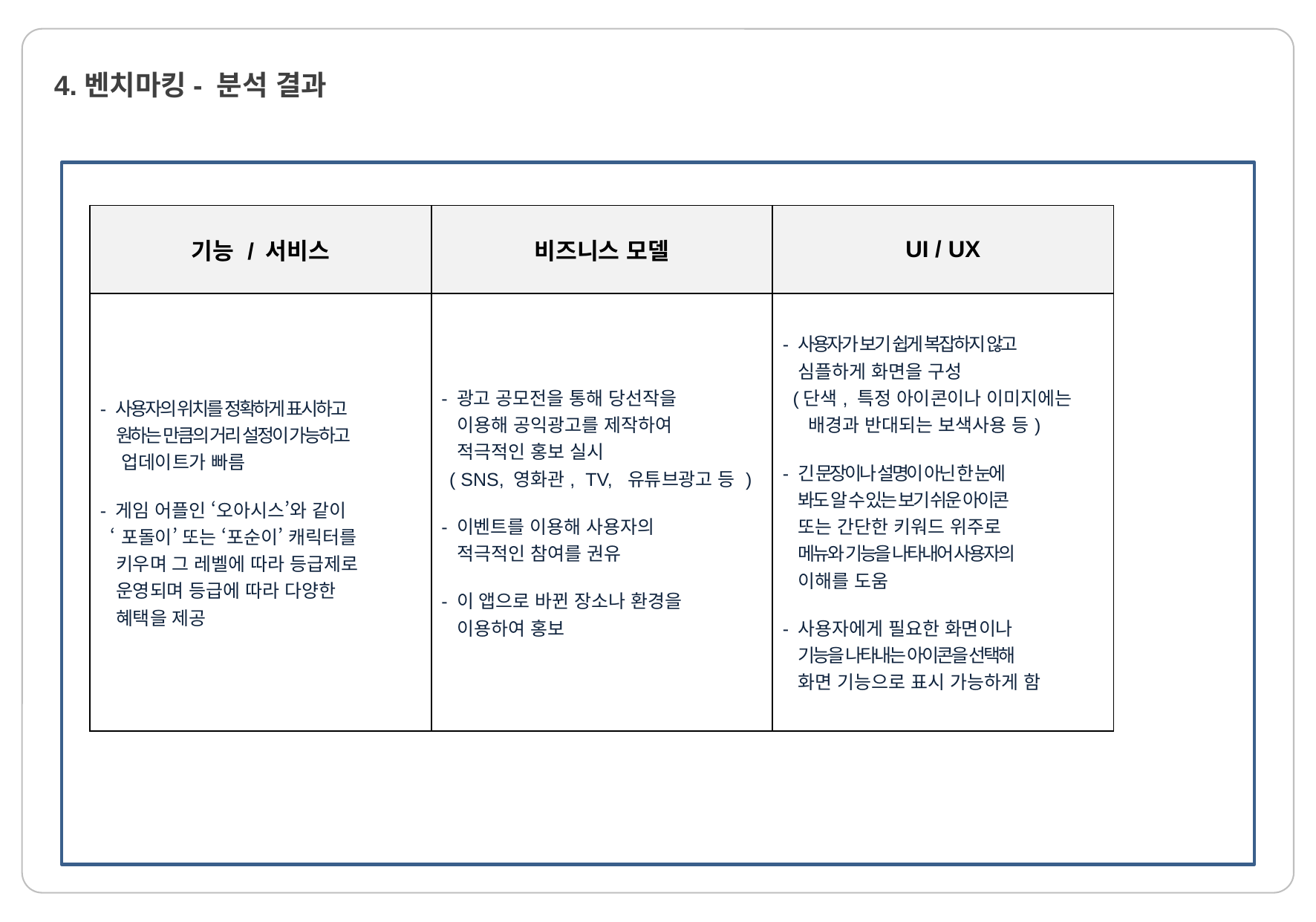

# 4.벤치마킹- 분석 결과

| 기능 / 서비스 | 비즈니스 모델 | UI / UX |
| --- | --- | --- |
| - 사용자의 위치를 정확하게 표시하고 원하는 만큼의 거리 설정이 가능하고 업데이트가 빠름 - 게임 어플인 ‘오아시스’와 같이 ‘포돌이’ 또는 ‘포순이’ 캐릭터를 키우며 그 레벨에 따라 등급제로 운영되며 등급에 따라 다양한 혜택을 제공 | - 광고 공모전을 통해 당선작을 이용해 공익광고를 제작하여 적극적인 홍보 실시 ( SNS, 영화관, TV, 유튜브광고 등 ) - 이벤트를 이용해 사용자의 적극적인 참여를 권유 - 이 앱으로 바뀐 장소나 환경을 이용하여 홍보 | - 사용자가 보기 쉽게 복잡하지 않고 심플하게 화면을 구성 (단색, 특정 아이콘이나 이미지에는 배경과 반대되는 보색사용 등) - 긴 문장이나 설명이 아닌 한 눈에 봐도 알 수 있는 보기 쉬운 아이콘 또는 간단한 키워드 위주로 메뉴와 기능을 나타내어 사용자의 이해를 도움 - 사용자에게 필요한 화면이나 기능을 나타내는 아이콘을 선택해 화면 기능으로 표시 가능하게 함 |